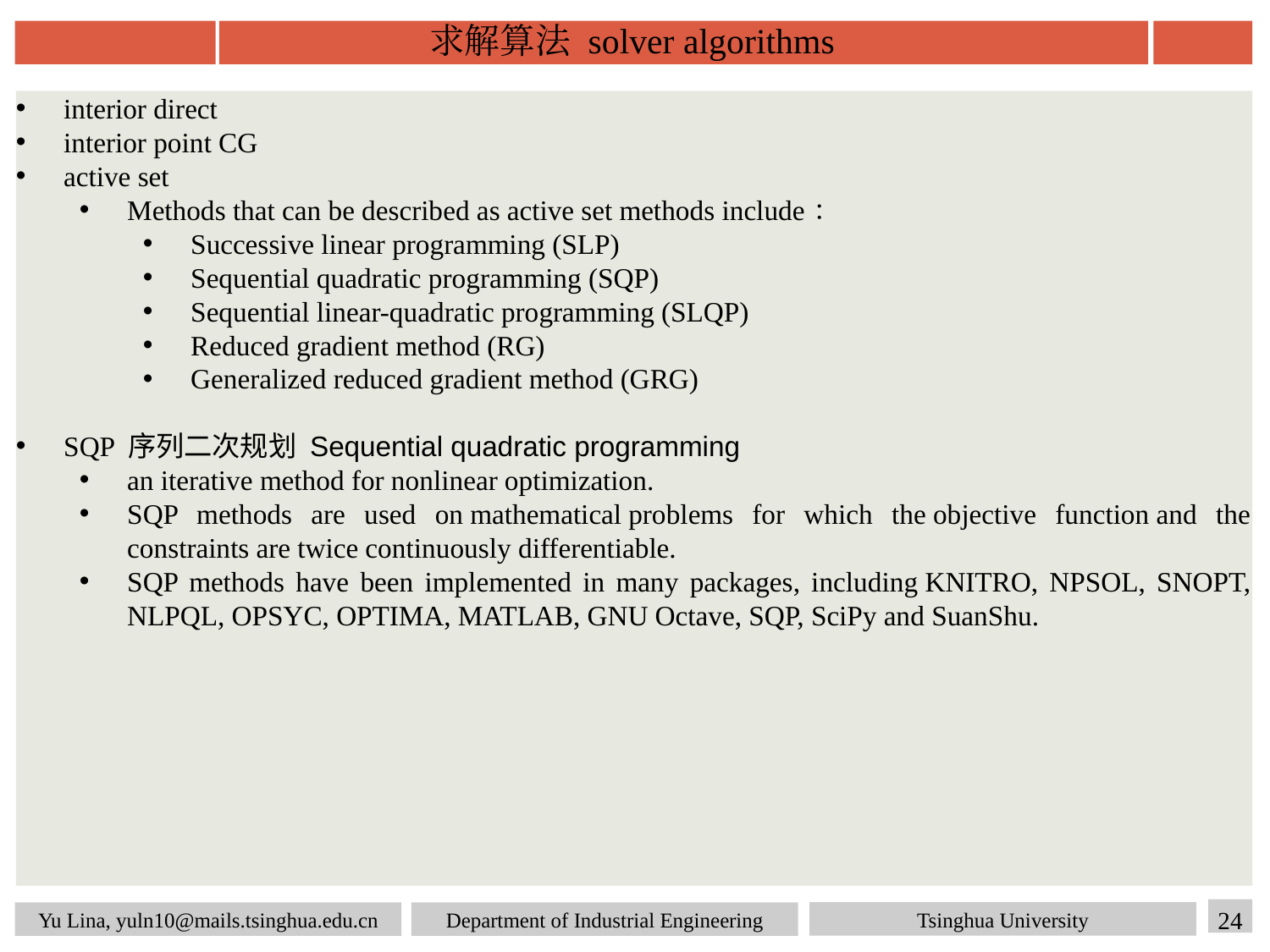

# 求解算法 solver algorithms

interior direct
interior point CG
active set
Methods that can be described as active set methods include：
Successive linear programming (SLP)
Sequential quadratic programming (SQP)
Sequential linear-quadratic programming (SLQP)
Reduced gradient method (RG)
Generalized reduced gradient method (GRG)

SQP 序列二次规划 Sequential quadratic programming
an iterative method for nonlinear optimization.
SQP methods are used on mathematical problems for which the objective function and the constraints are twice continuously differentiable.
SQP methods have been implemented in many packages, including KNITRO, NPSOL, SNOPT, NLPQL, OPSYC, OPTIMA, MATLAB, GNU Octave, SQP, SciPy and SuanShu.

Tsinghua University
24
Yu Lina, yuln10@mails.tsinghua.edu.cn
Department of Industrial Engineering